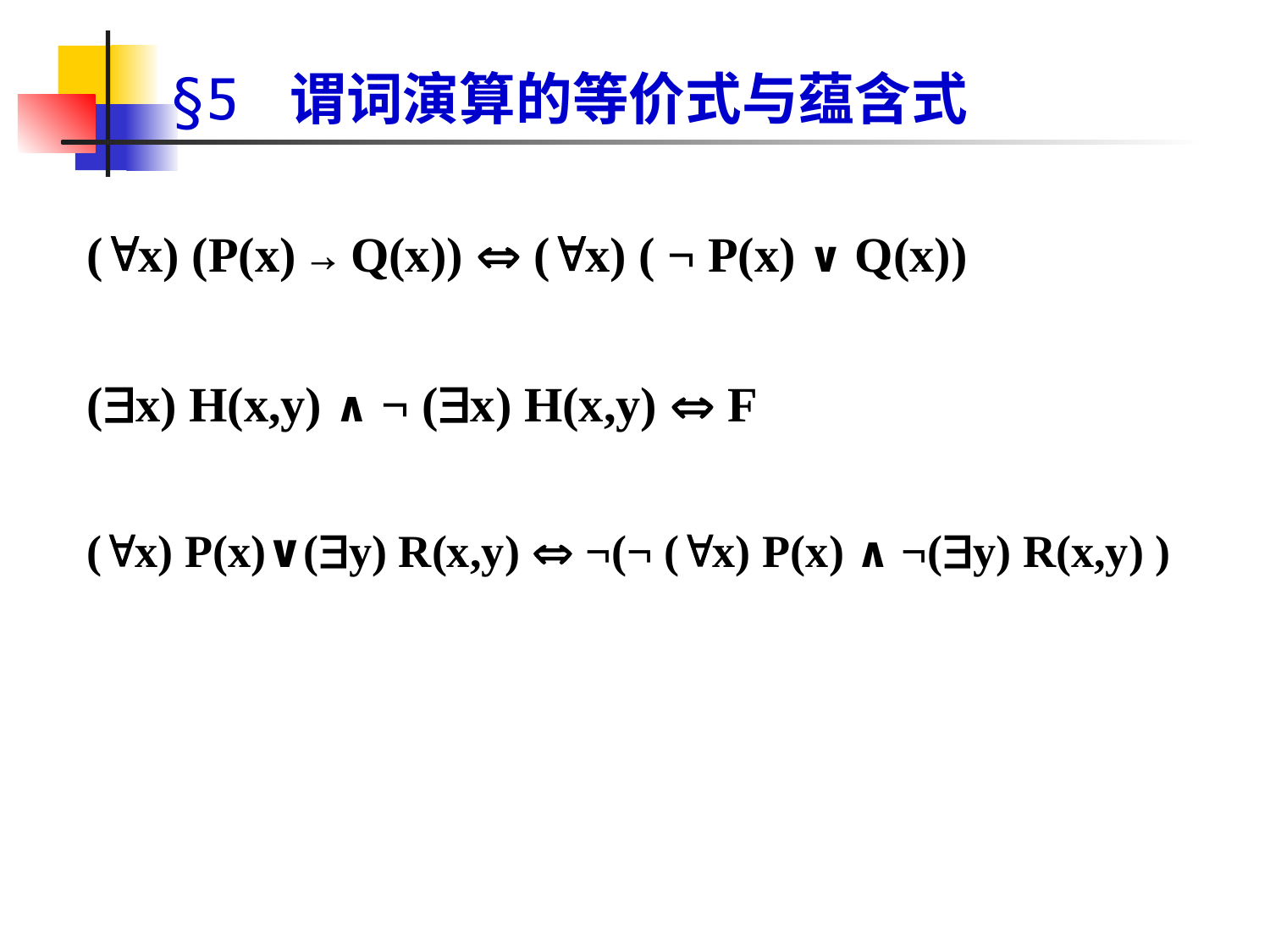

# §5  谓词演算的等价式与蕴含式
(∀x) (P(x) → Q(x)) ⇔ (∀x) ( ¬ P(x) ∨ Q(x))

(∃x) H(x,y) ∧ ¬ (∃x) H(x,y) ⇔ F

(∀x) P(x)∨(∃y) R(x,y) ⇔ ¬(¬ (∀x) P(x) ∧ ¬(∃y) R(x,y) )
57